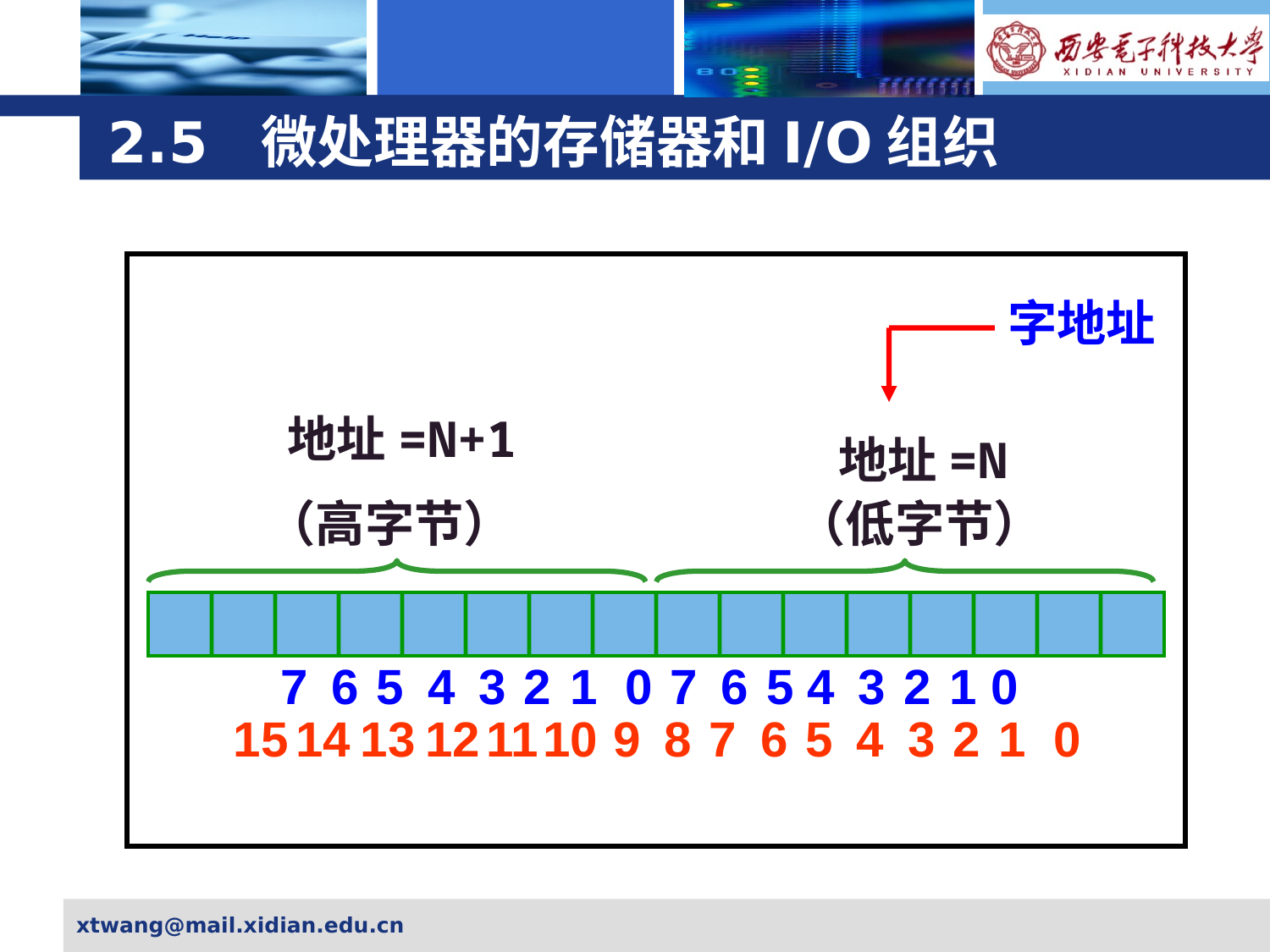

# 2.5  微处理器的存储器和I/O组织

字地址

地址=N+1
地址=N
（高字节）
（低字节）

 7  6 5  4  3 2  1  0 7  6 5 4  3 2  1 0
15 14 13 12 11 10 9   8 7  6 5  4  3 2  1  0
xtwang@mail.xidian.edu.cn